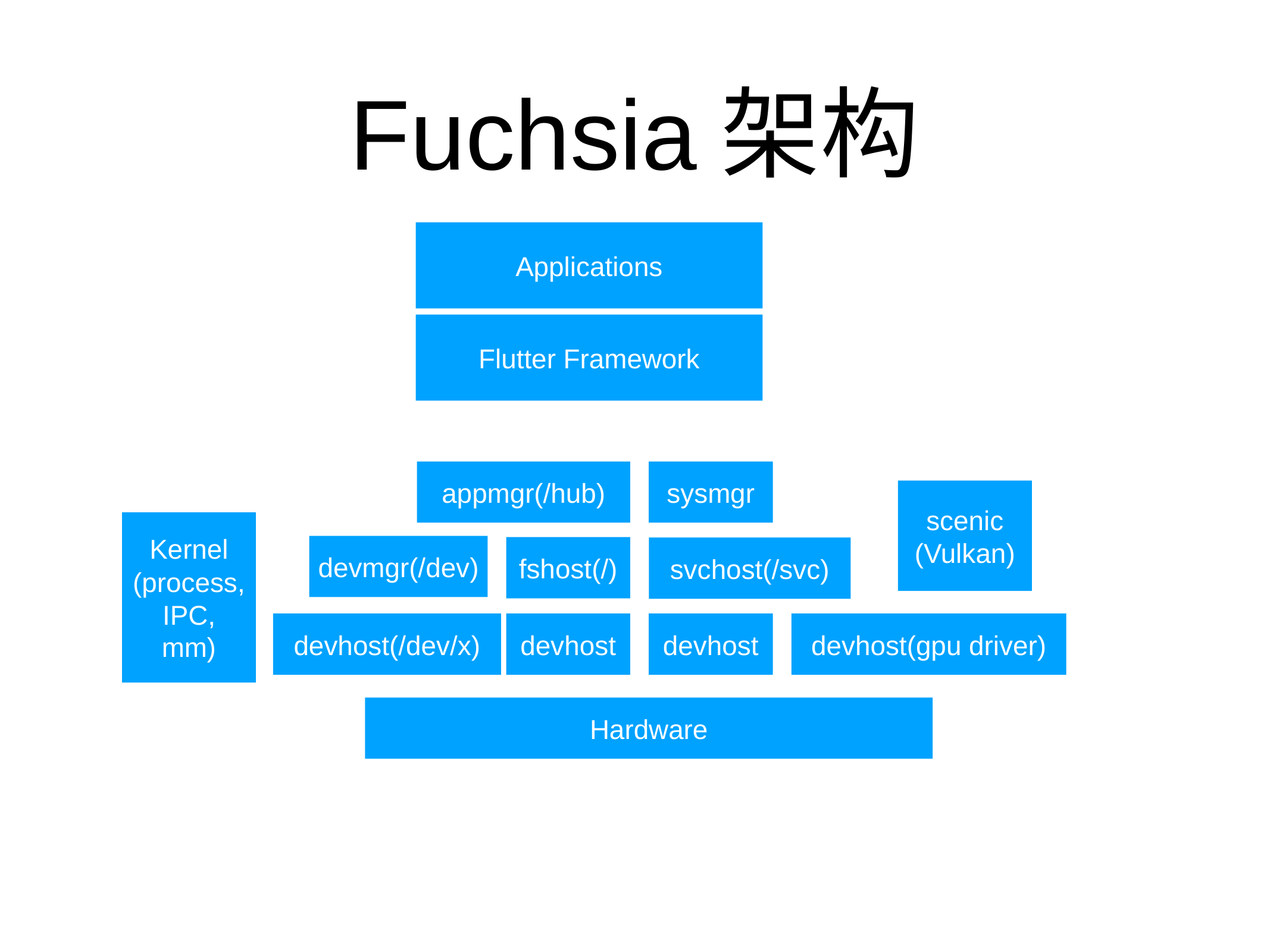

# Fuchsia架构
Applications
Flutter Framework
appmgr(/hub)
sysmgr
scenic
(Vulkan)
Kernel
(process,
IPC,
mm)
devmgr(/dev)
fshost(/)
svchost(/svc)
devhost(/dev/x)
devhost
devhost
devhost(gpu driver)
Hardware